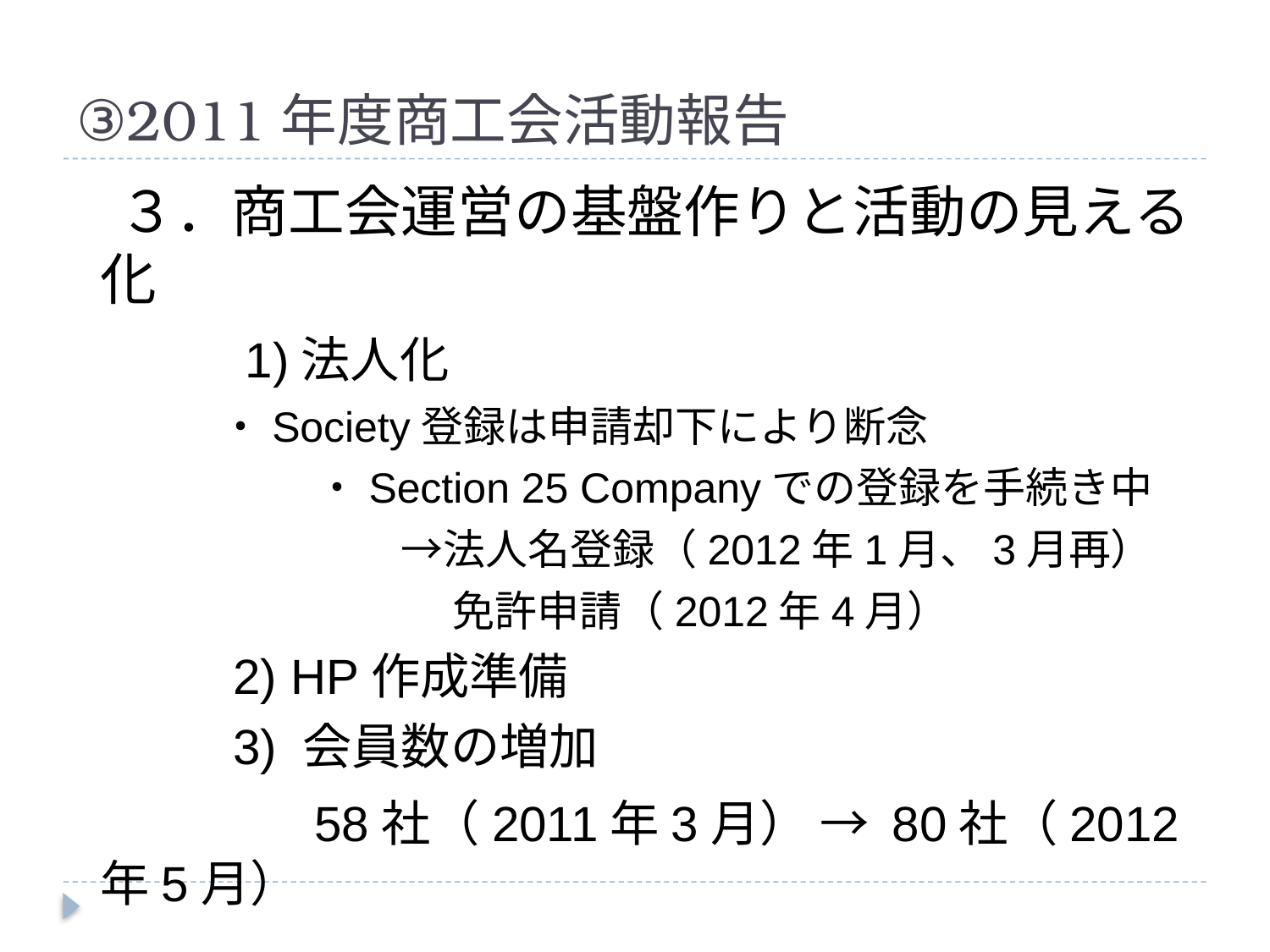

③2011年度商工会活動報告
　３．商工会運営の基盤作りと活動の見える化
　　　1)法人化
           　・Society登録は申請却下により断念
　　　　　　・Section 25 Companyでの登録を手続き中
　　　　　　　　→法人名登録（2012年1月、3月再）
　　　　　　　　　 免許申請（2012年4月）
　　　 2) HP作成準備
　　　 3) 会員数の増加
　　　　 58社（2011年3月） → 80社（2012年5月）